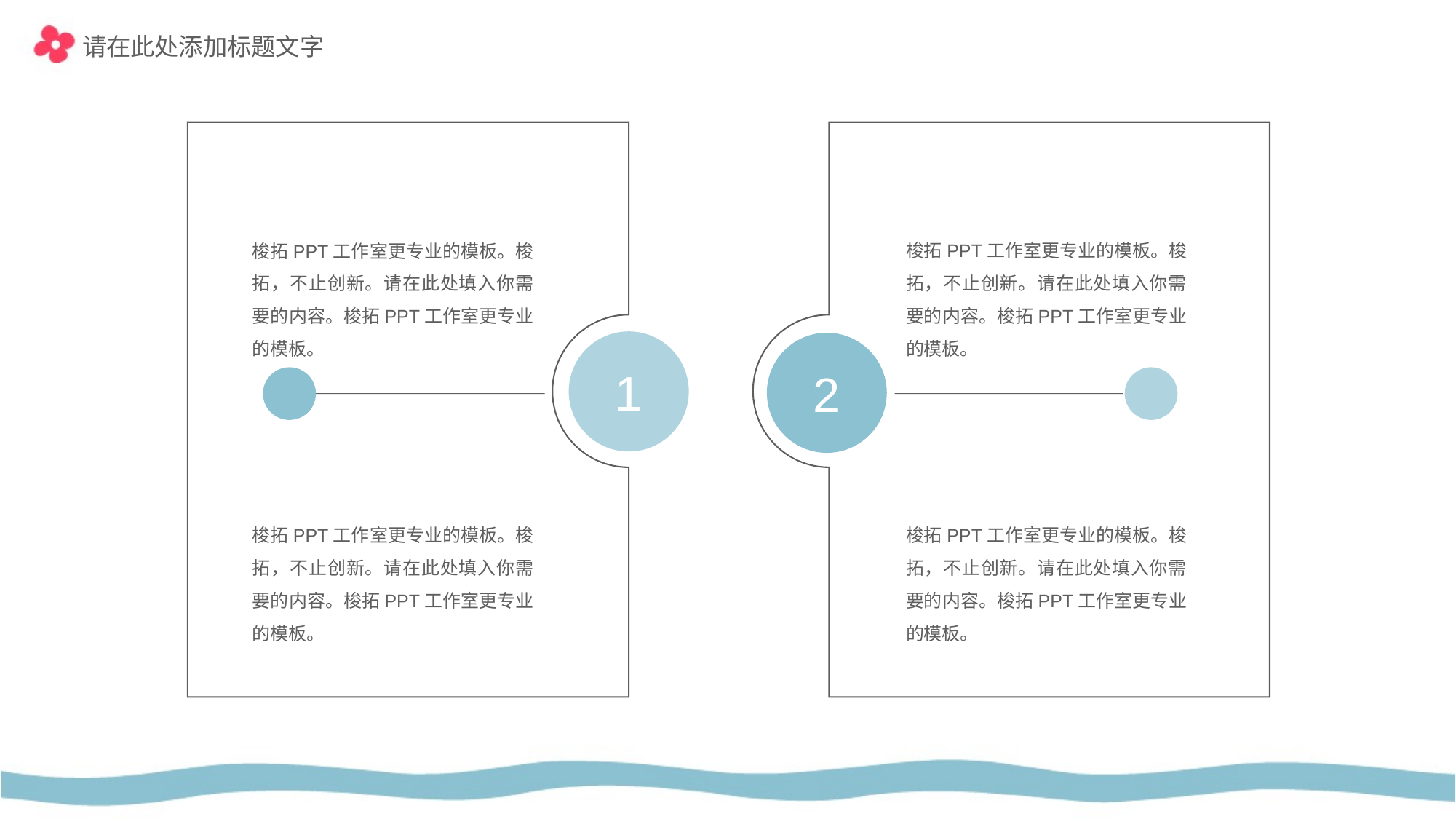

请在此处添加标题文字

梭拓PPT工作室更专业的模板。梭拓，不止创新。请在此处填入你需要的内容。梭拓PPT工作室更专业的模板。
2

梭拓PPT工作室更专业的模板。梭拓，不止创新。请在此处填入你需要的内容。梭拓PPT工作室更专业的模板。

梭拓PPT工作室更专业的模板。梭拓，不止创新。请在此处填入你需要的内容。梭拓PPT工作室更专业的模板。
1

梭拓PPT工作室更专业的模板。梭拓，不止创新。请在此处填入你需要的内容。梭拓PPT工作室更专业的模板。